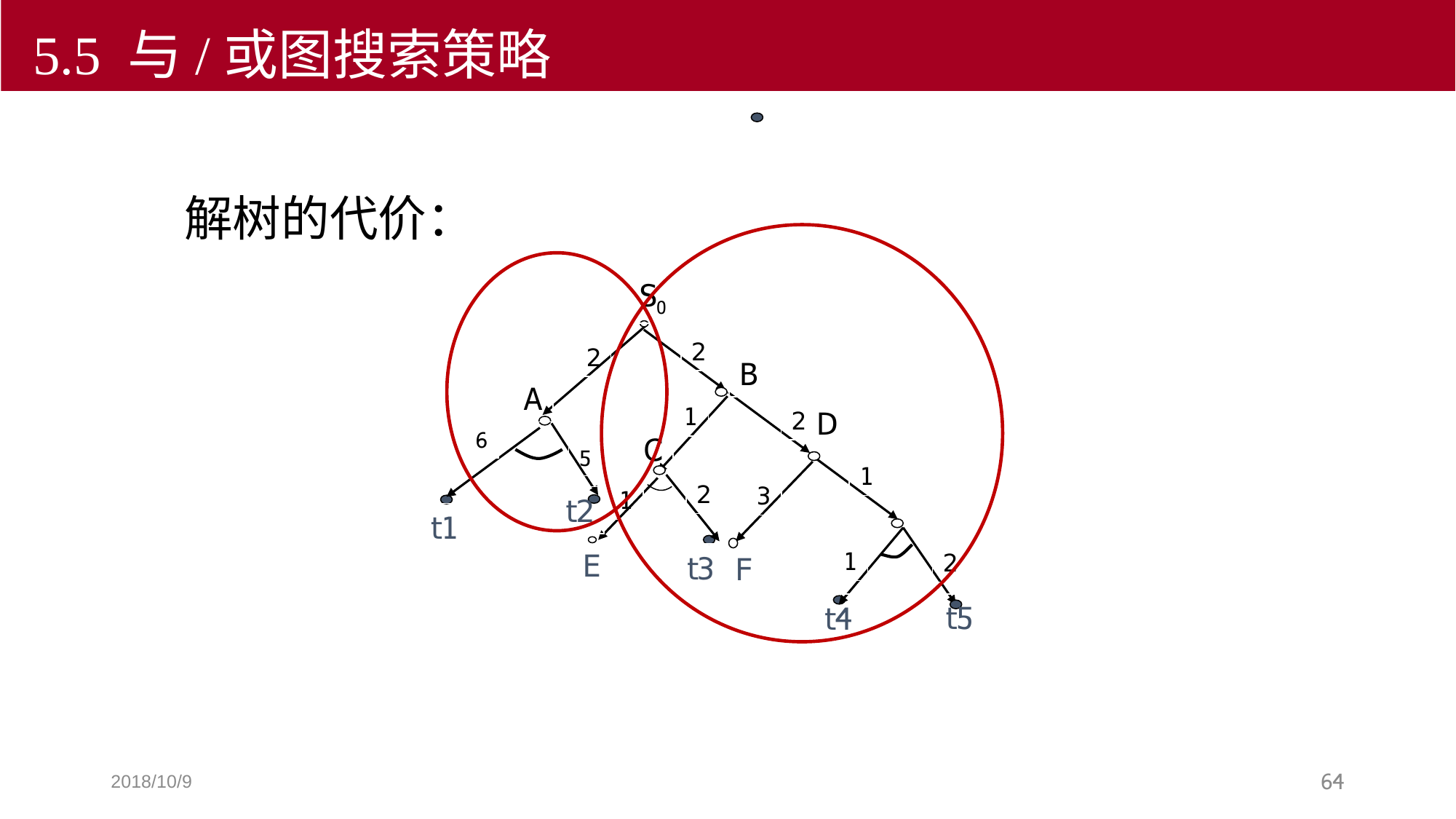

5.5 与/或图搜索策略

S0

t2

t1

E
t3
F

t5
t4

解树的代价：

2
2
B
A
1
D
2
6
C
5

1

2
3
1

1
2
2018/10/9
64